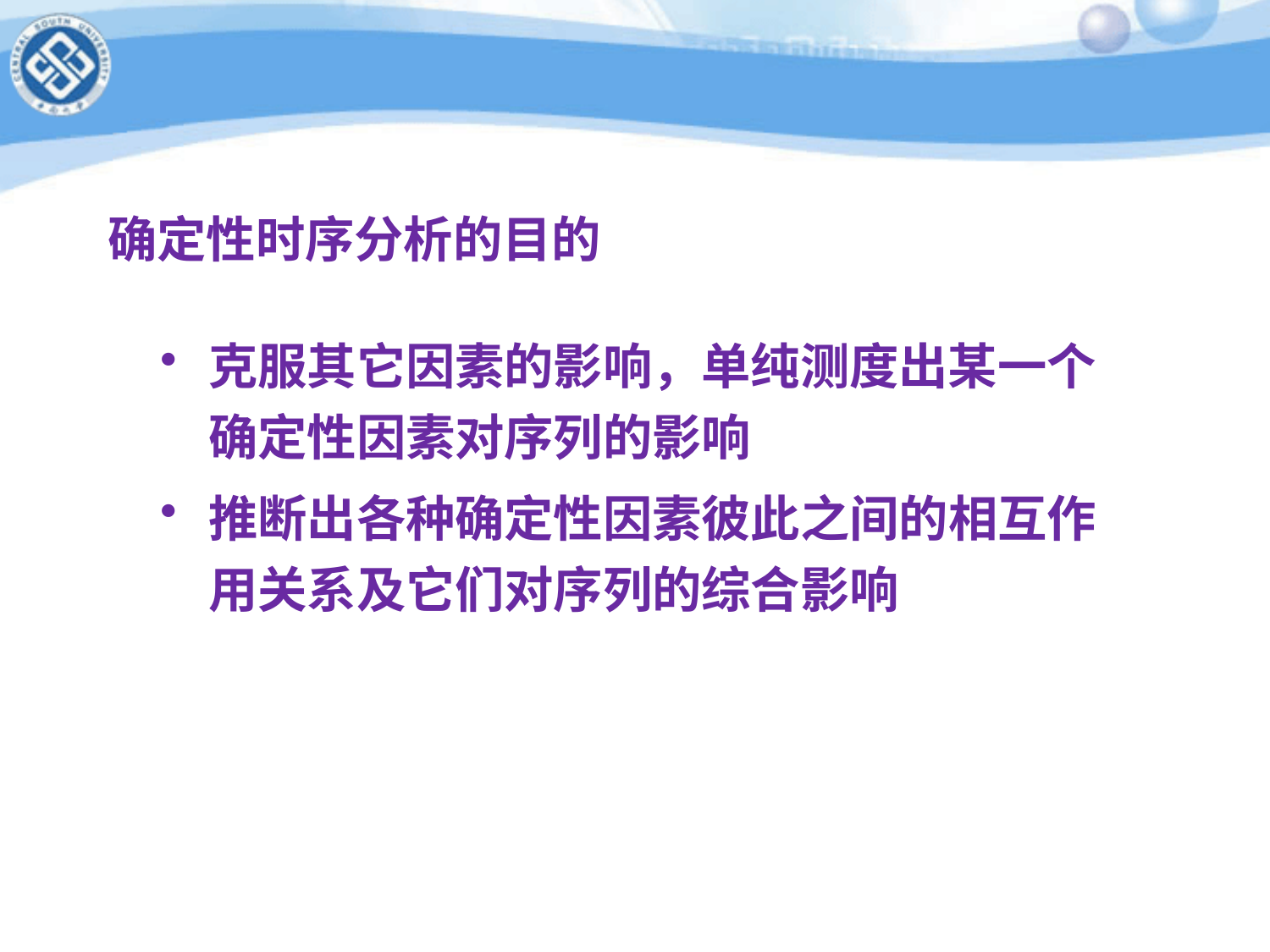

# 确定性时序分析的目的
克服其它因素的影响，单纯测度出某一个确定性因素对序列的影响
推断出各种确定性因素彼此之间的相互作用关系及它们对序列的综合影响